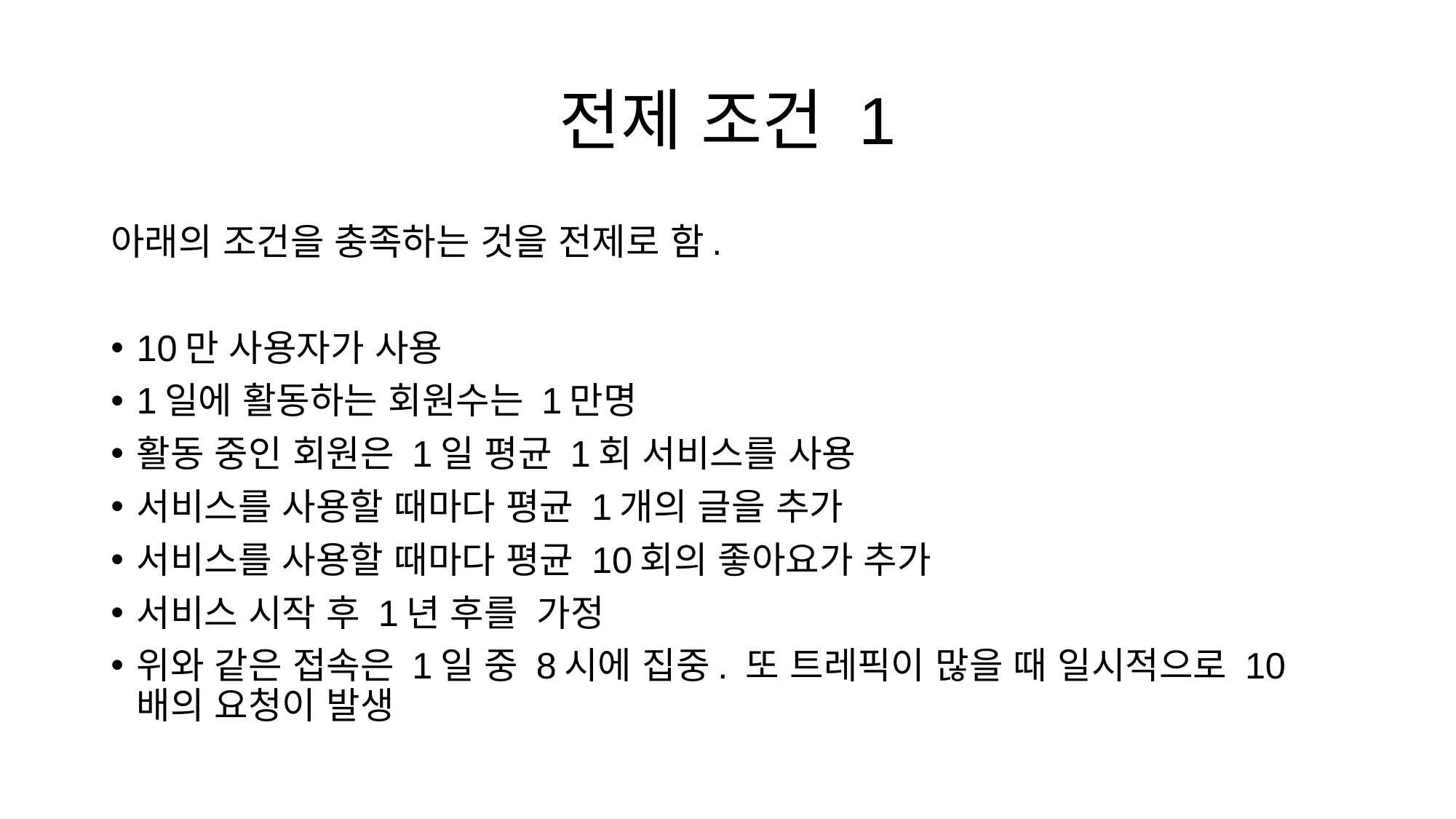

# 전제 조건 1
아래의 조건을 충족하는 것을 전제로 함.

10만 사용자가 사용
1일에 활동하는 회원수는 1만명
활동 중인 회원은 1일 평균 1회 서비스를 사용
서비스를 사용할 때마다 평균 1개의 글을 추가
서비스를 사용할 때마다 평균 10회의 좋아요가 추가
서비스 시작 후 1년 후를  가정
위와 같은 접속은 1일 중 8시에 집중. 또 트레픽이 많을 때 일시적으로 10배의 요청이 발생